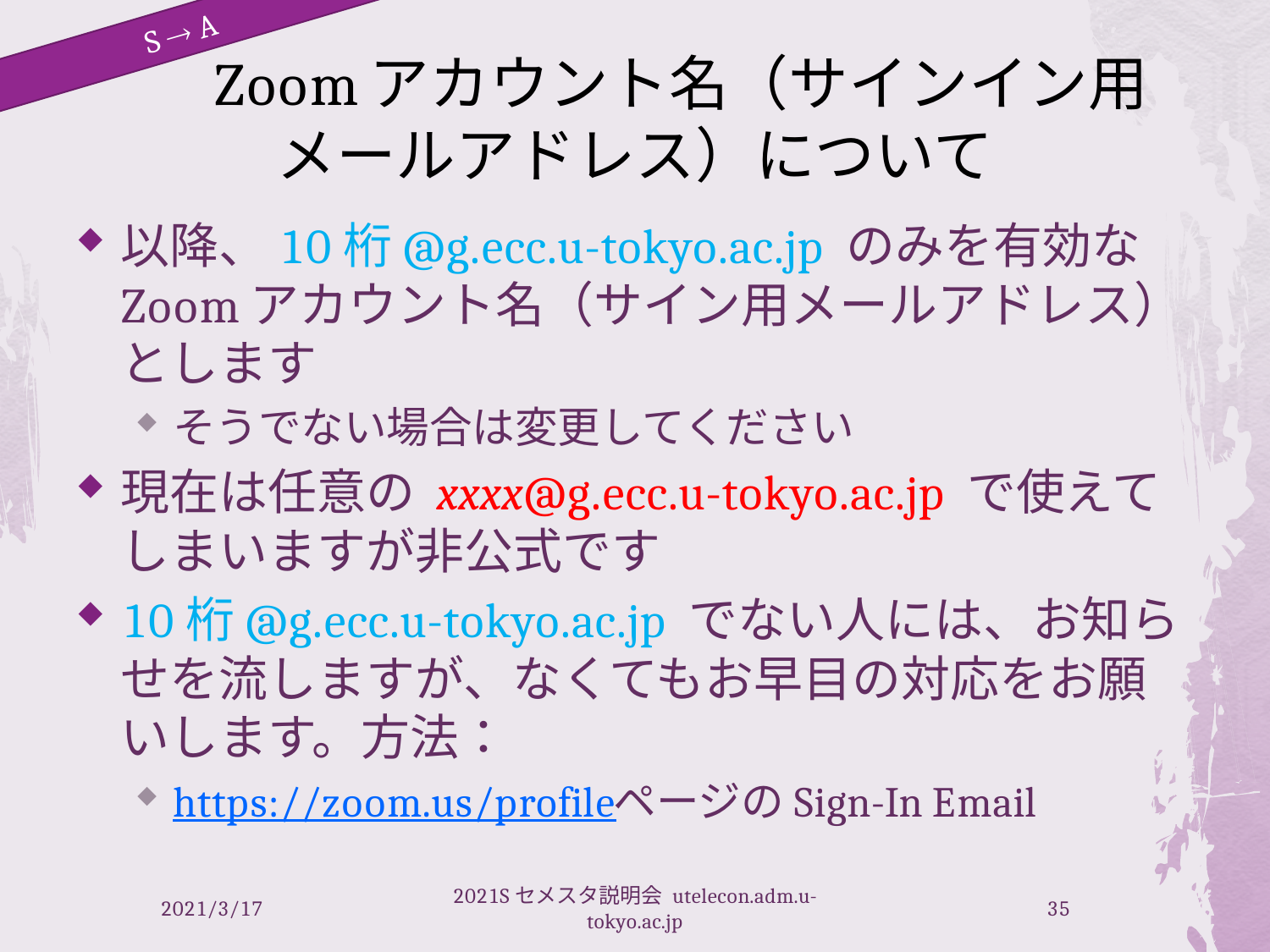

S → A
# Zoomアカウント名（サインイン用メールアドレス）について
以降、10桁@g.ecc.u-tokyo.ac.jp のみを有効なZoomアカウント名（サイン用メールアドレス）とします
そうでない場合は変更してください
現在は任意の xxxx@g.ecc.u-tokyo.ac.jp で使えてしまいますが非公式です
10桁@g.ecc.u-tokyo.ac.jp でない人には、お知らせを流しますが、なくてもお早目の対応をお願いします。方法：
https://zoom.us/profileページのSign-In Email
2021/3/17
2021Sセメスタ説明会 utelecon.adm.u-tokyo.ac.jp
35